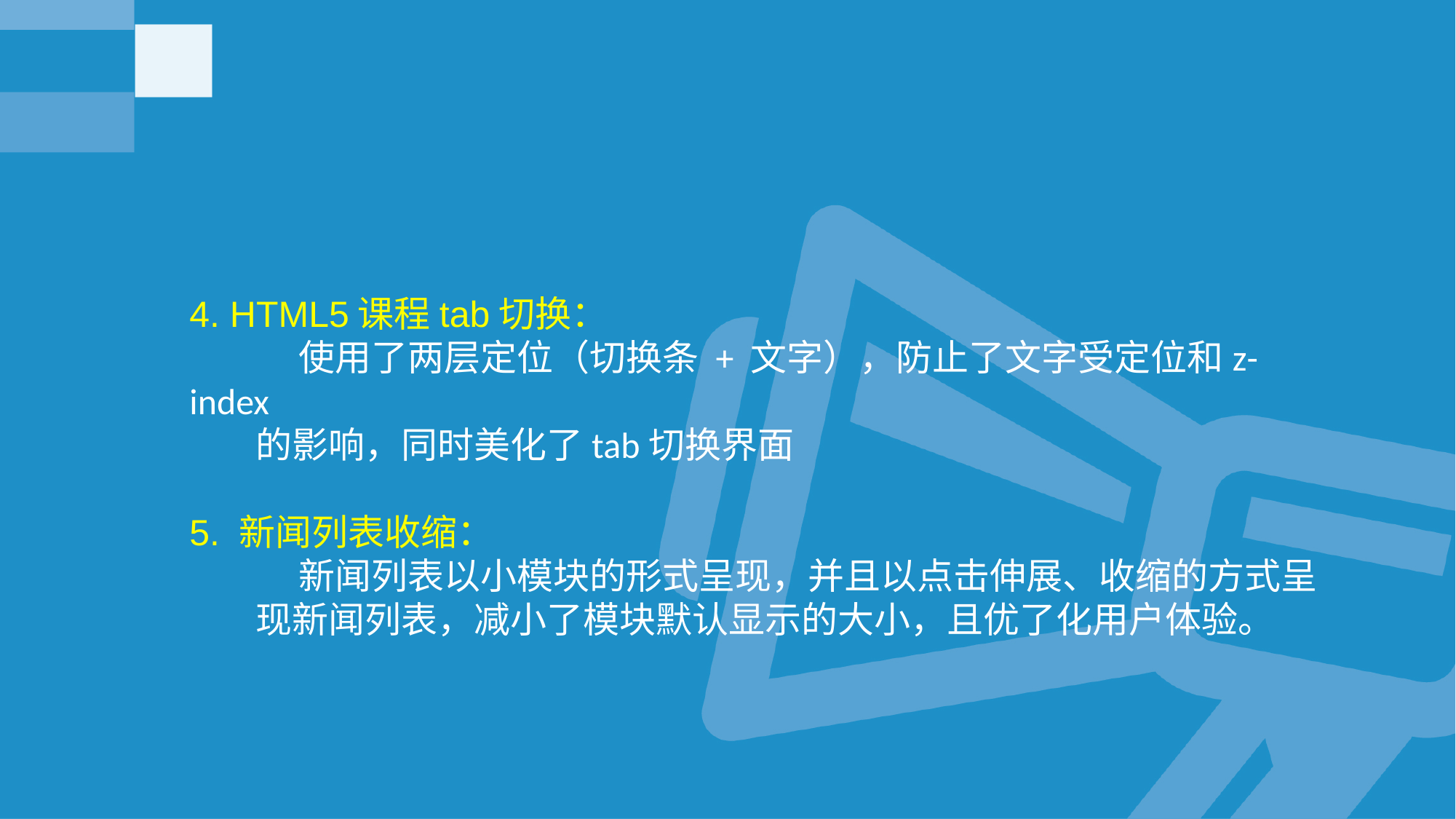

4. HTML5课程tab切换：
	使用了两层定位（切换条 + 文字），防止了文字受定位和z-index
       的影响，同时美化了tab切换界面

5. 新闻列表收缩：
       	新闻列表以小模块的形式呈现，并且以点击伸展、收缩的方式呈
       现新闻列表，减小了模块默认显示的大小，且优了化用户体验。